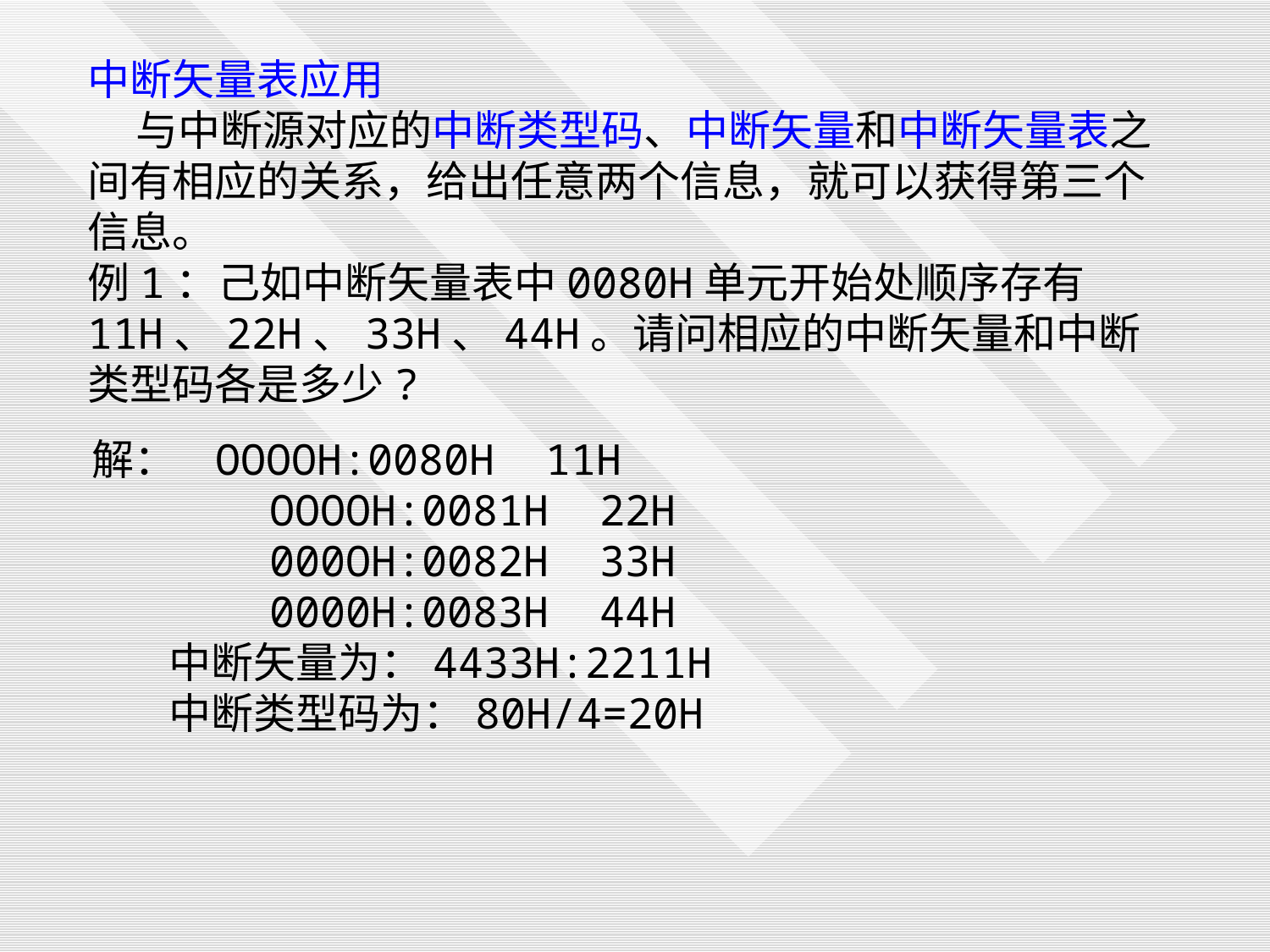

中断矢量表应用
    与中断源对应的中断类型码、中断矢量和中断矢量表之间有相应的关系，给出任意两个信息，就可以获得第三个信息。
例1：己如中断矢量表中0080H单元开始处顺序存有11H、22H、33H、44H。请问相应的中断矢量和中断类型码各是多少?
解：   OOOOH:0080H  11H
       OOOOH:0081H  22H
       000OH:0082H  33H
       0000H:0083H  44H
       中断矢量为：4433H:2211H
       中断类型码为：80H/4=20H